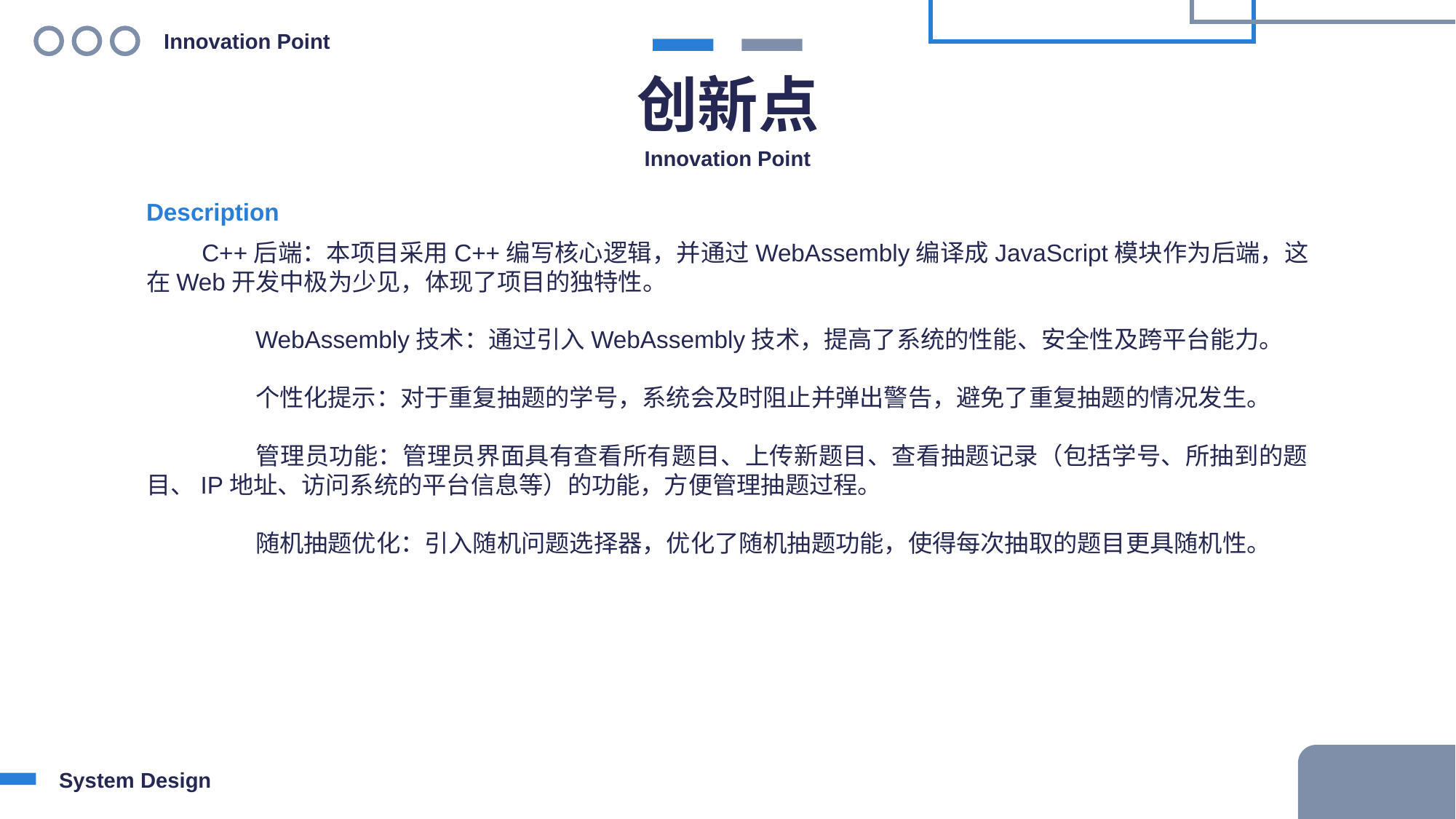

Innovation Point

创新点
Innovation Point
Description
        C++后端：本项目采用C++编写核心逻辑，并通过WebAssembly编译成JavaScript模块作为后端，这在Web开发中极为少见，体现了项目的独特性。

	WebAssembly技术：通过引入WebAssembly技术，提高了系统的性能、安全性及跨平台能力。

	个性化提示：对于重复抽题的学号，系统会及时阻止并弹出警告，避免了重复抽题的情况发生。

	管理员功能：管理员界面具有查看所有题目、上传新题目、查看抽题记录（包括学号、所抽到的题目、IP地址、访问系统的平台信息等）的功能，方便管理抽题过程。

	随机抽题优化：引入随机问题选择器，优化了随机抽题功能，使得每次抽取的题目更具随机性。

System Design